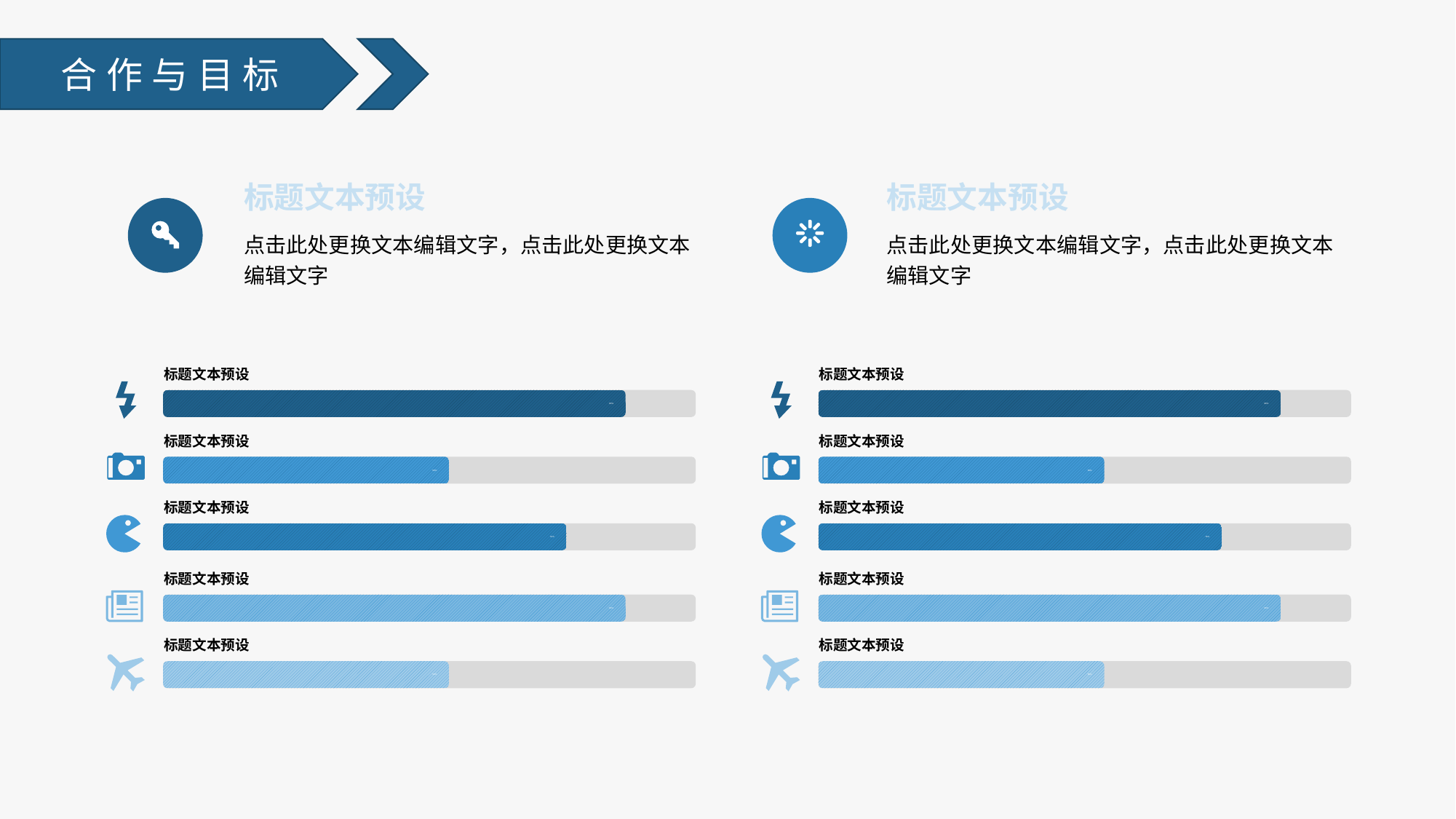

合作与目标

标题文本预设
点击此处更换文本编辑文字，点击此处更换文本编辑文字
标题文本预设
点击此处更换文本编辑文字，点击此处更换文本编辑文字

标题文本预设
标题文本预设

80%
80%

标题文本预设
标题文本预设

58%
58%
标题文本预设
标题文本预设

76%
76%
标题文本预设
标题文本预设

80%
80%
标题文本预设
标题文本预设

58%
58%